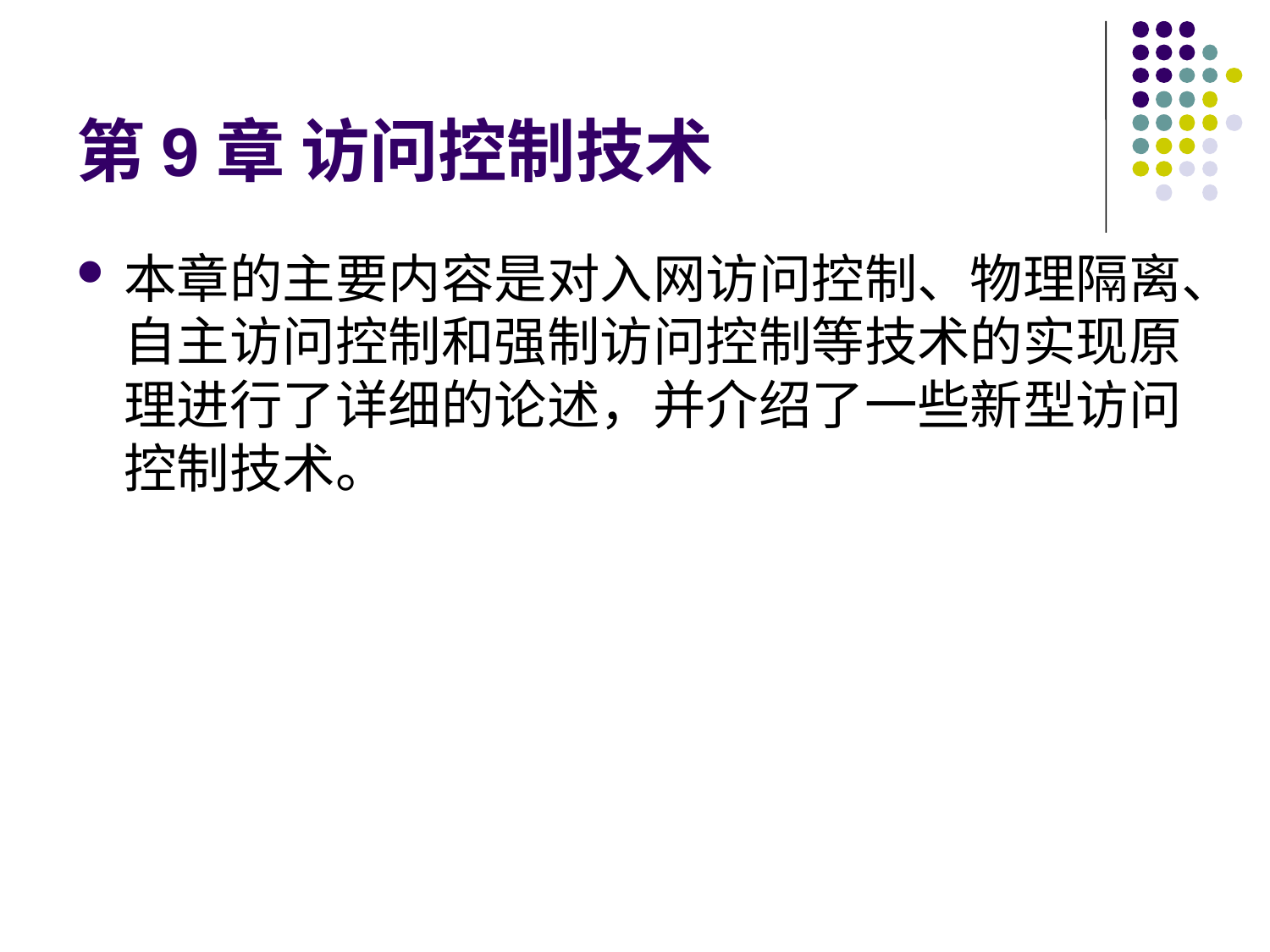

# 第9章 访问控制技术
本章的主要内容是对入网访问控制、物理隔离、自主访问控制和强制访问控制等技术的实现原理进行了详细的论述，并介绍了一些新型访问控制技术。